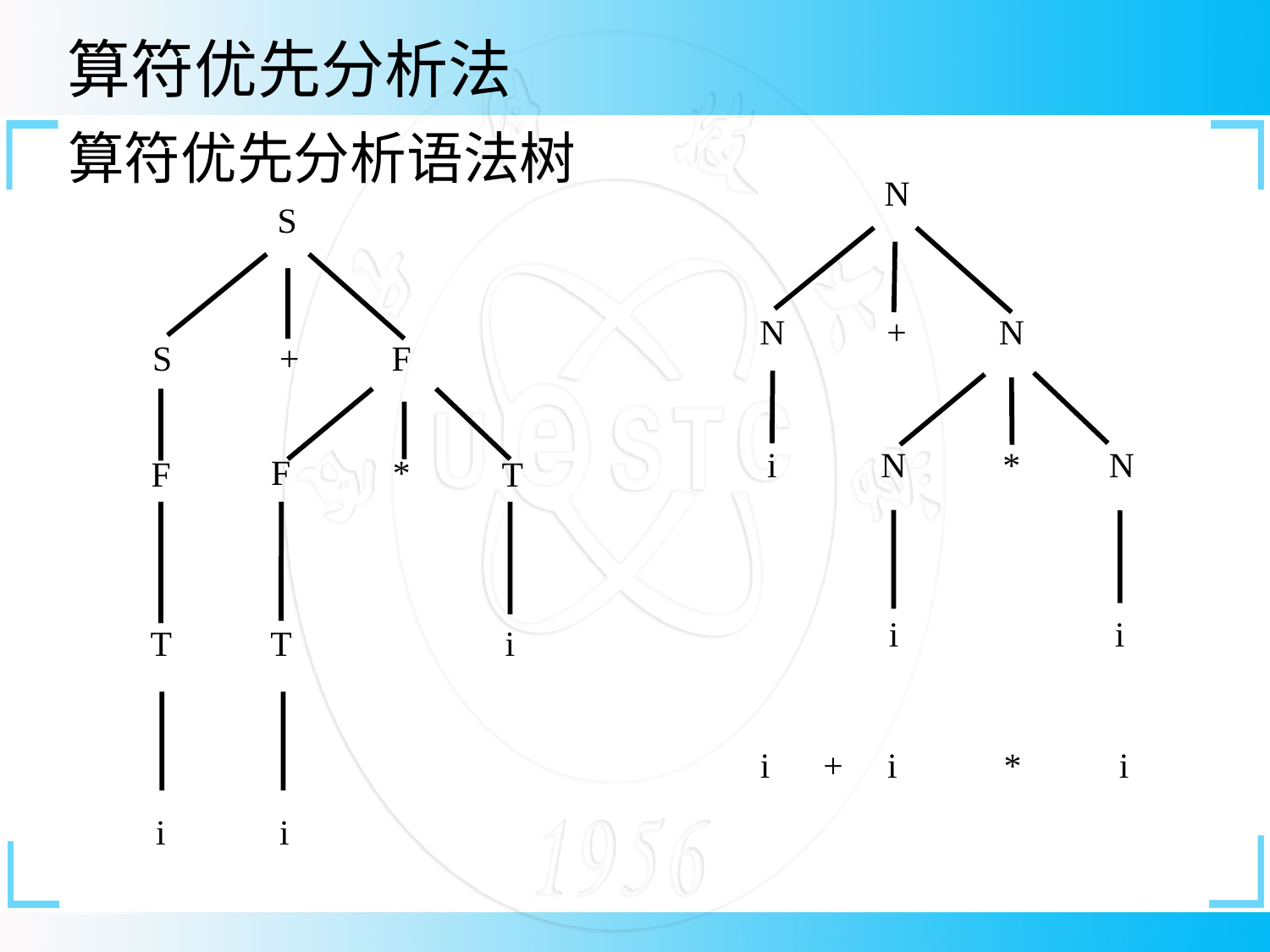

算符优先分析法
算符优先分析语法树
N
S

N
+
N
S
+
F

i
N
*
N
F
*
F
T

i
i
T
T
i

i      +     i            *           i
i
i